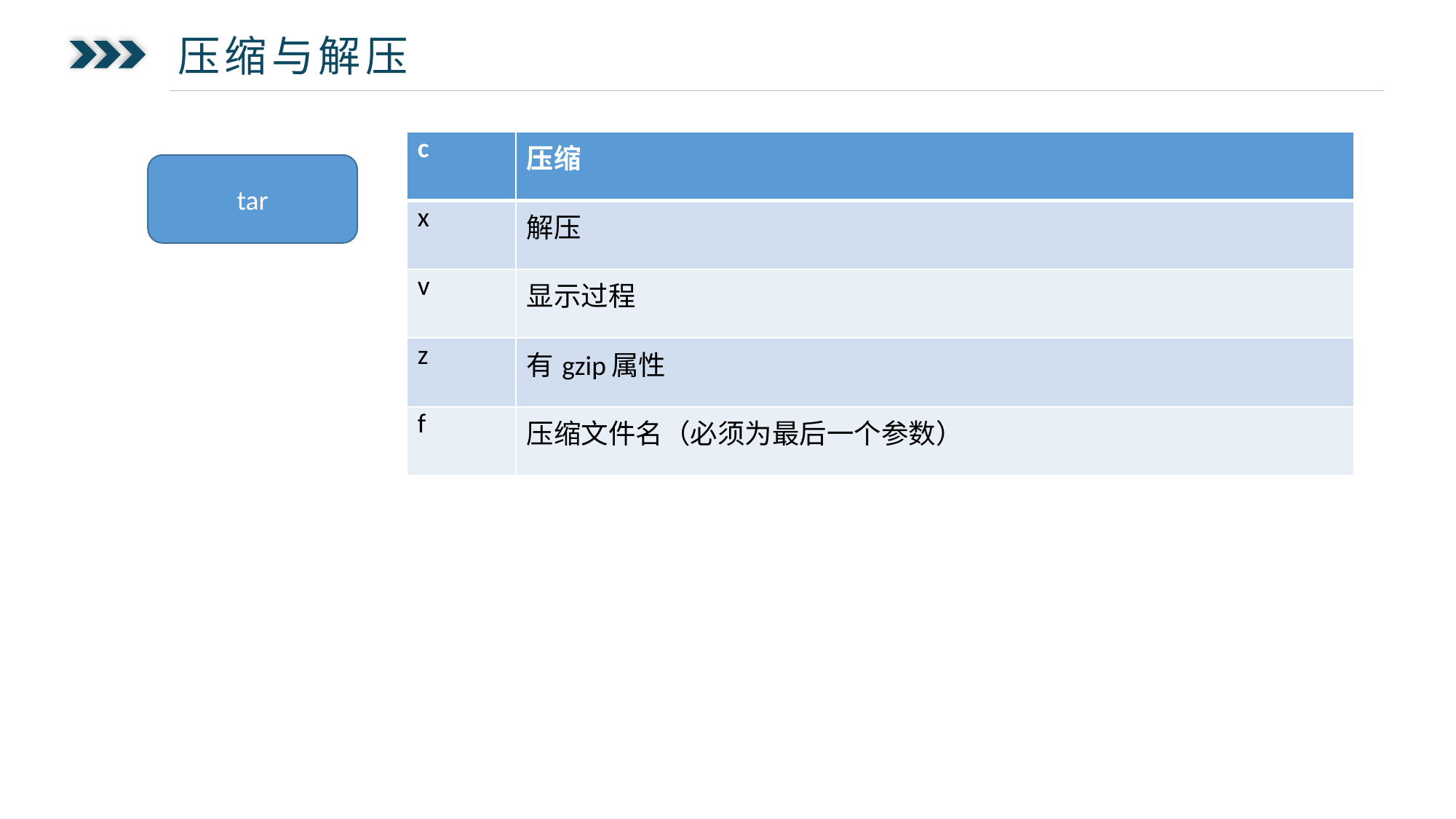

压缩与解压

| c | 压缩 |
| --- | --- |
| x | 解压 |
| v | 显示过程 |
| z | 有gzip属性 |
| f | 压缩文件名（必须为最后一个参数） |
tar